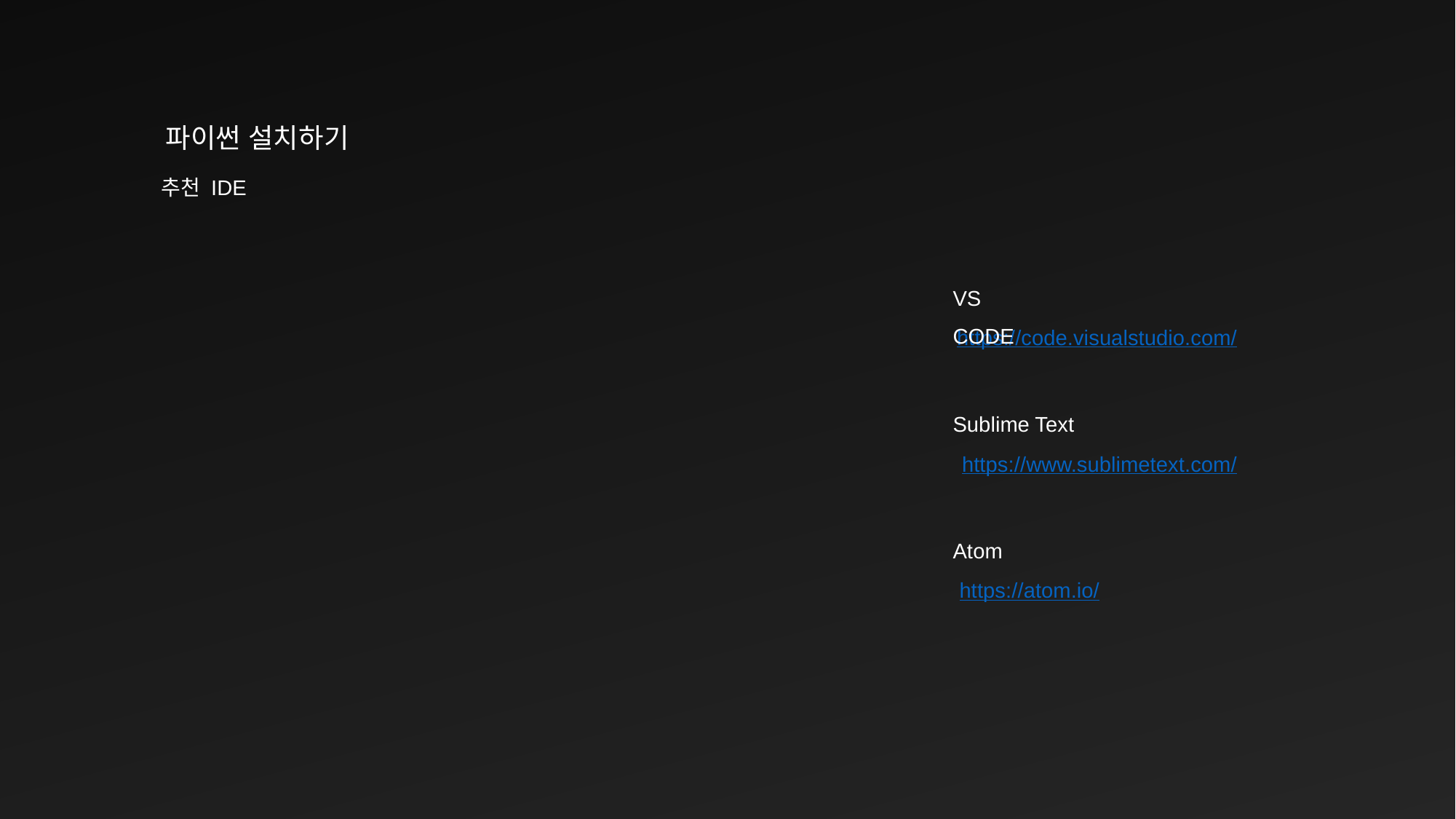

파이썬 설치하기
추천 IDE
VS CODE
https://code.visualstudio.com/
Sublime Text
https://www.sublimetext.com/
Atom
https://atom.io/